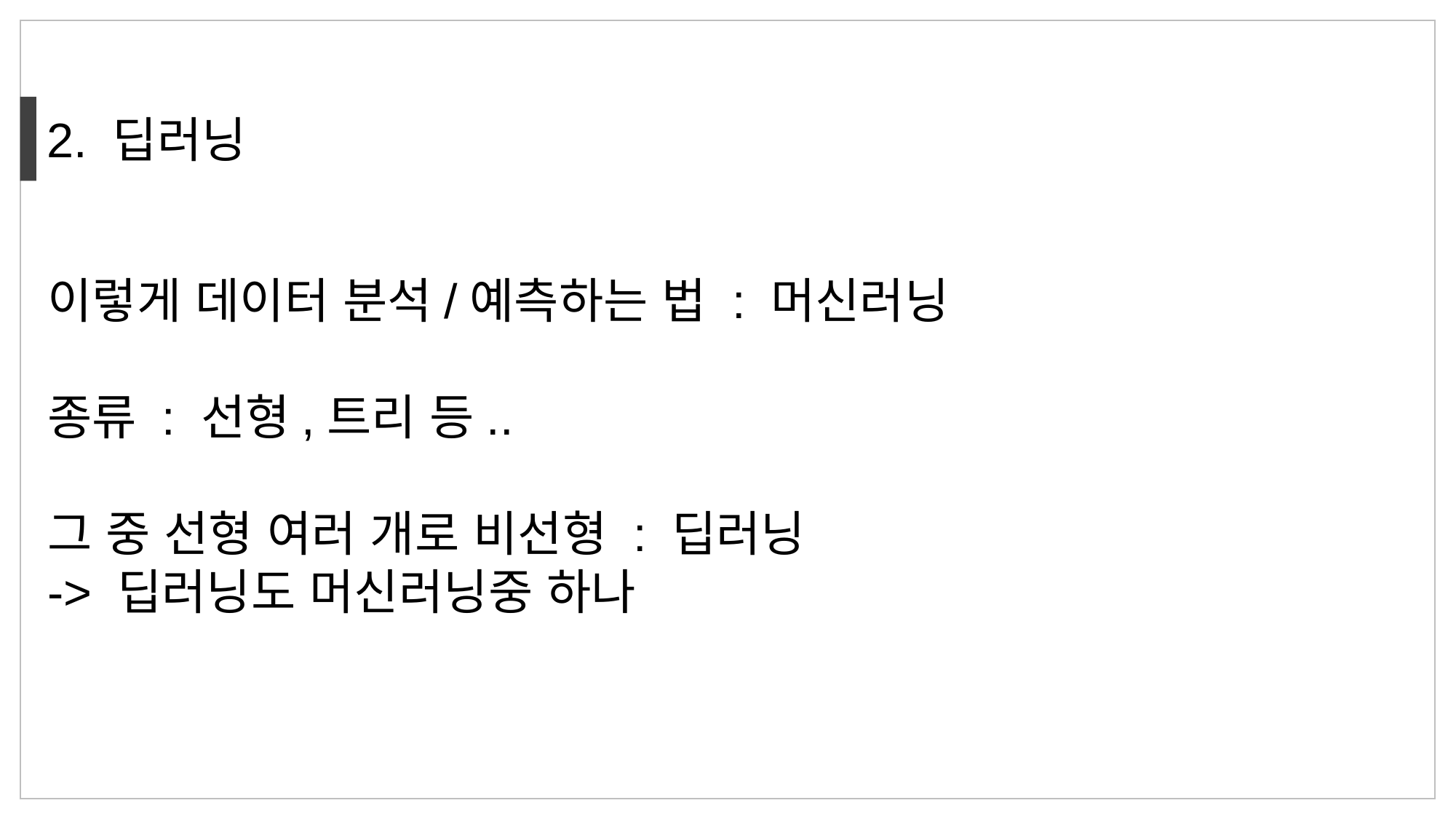

2. 딥러닝
이렇게 데이터 분석/예측하는 법 : 머신러닝

종류 : 선형,트리 등..

그 중 선형 여러 개로 비선형 : 딥러닝
-> 딥러닝도 머신러닝중 하나